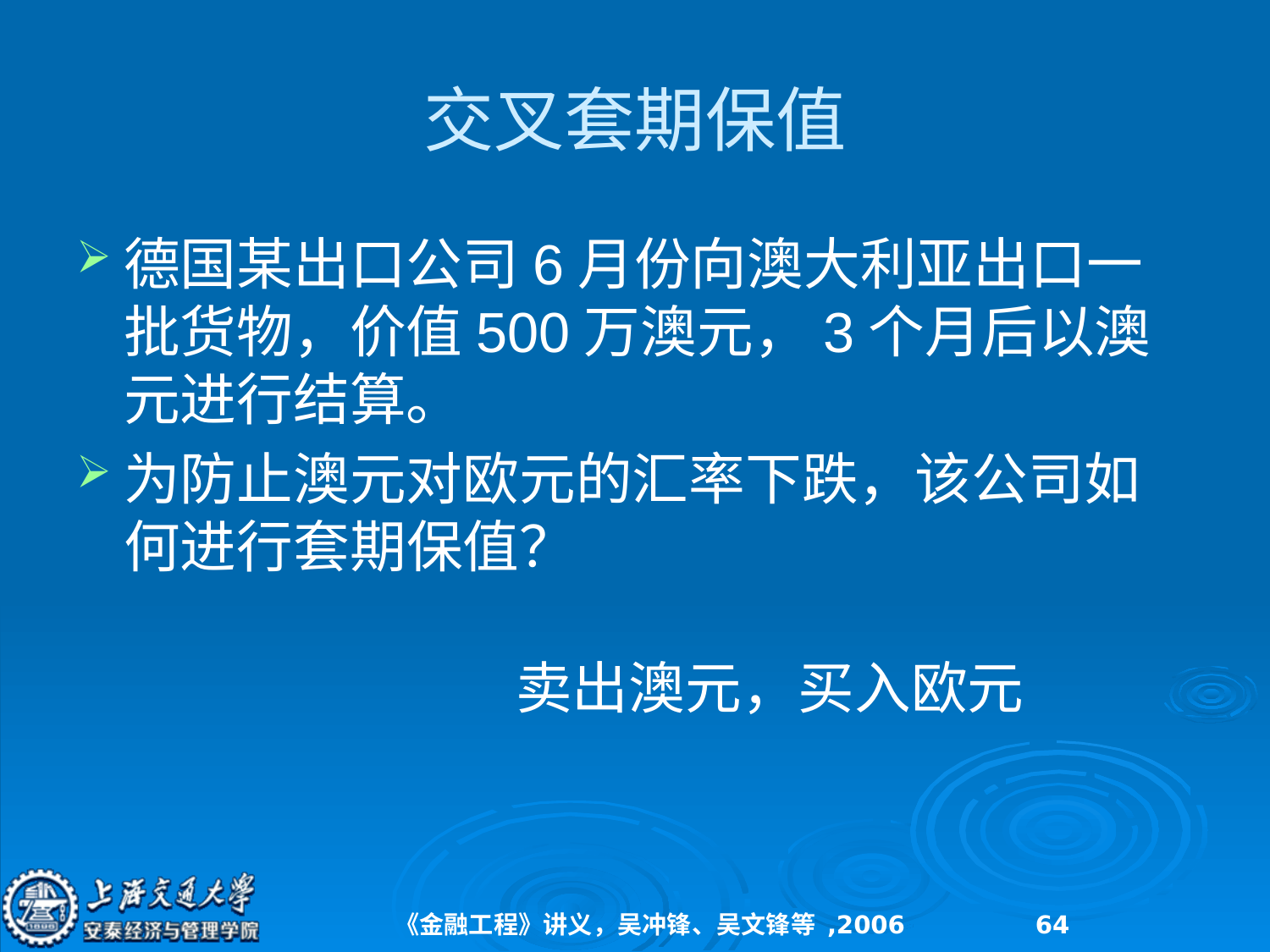

# 交叉套期保值
德国某出口公司6月份向澳大利亚出口一批货物，价值500万澳元，3个月后以澳元进行结算。
为防止澳元对欧元的汇率下跌，该公司如何进行套期保值？
卖出澳元，买入欧元